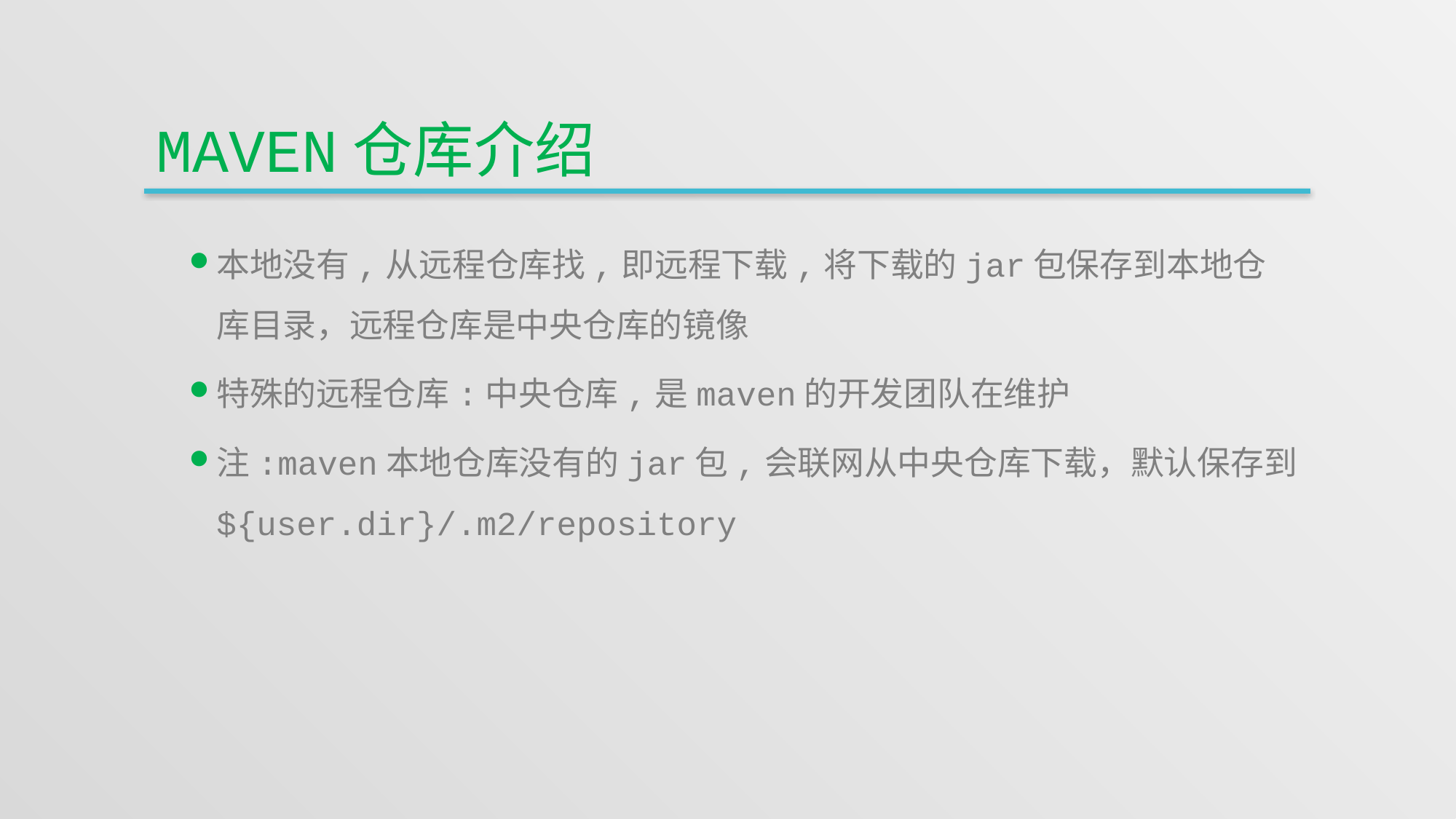

# Maven仓库介绍
本地没有,从远程仓库找,即远程下载,将下载的jar包保存到本地仓库目录，远程仓库是中央仓库的镜像
特殊的远程仓库:中央仓库,是maven的开发团队在维护
注:maven本地仓库没有的jar包,会联网从中央仓库下载，默认保存到${user.dir}/.m2/repository